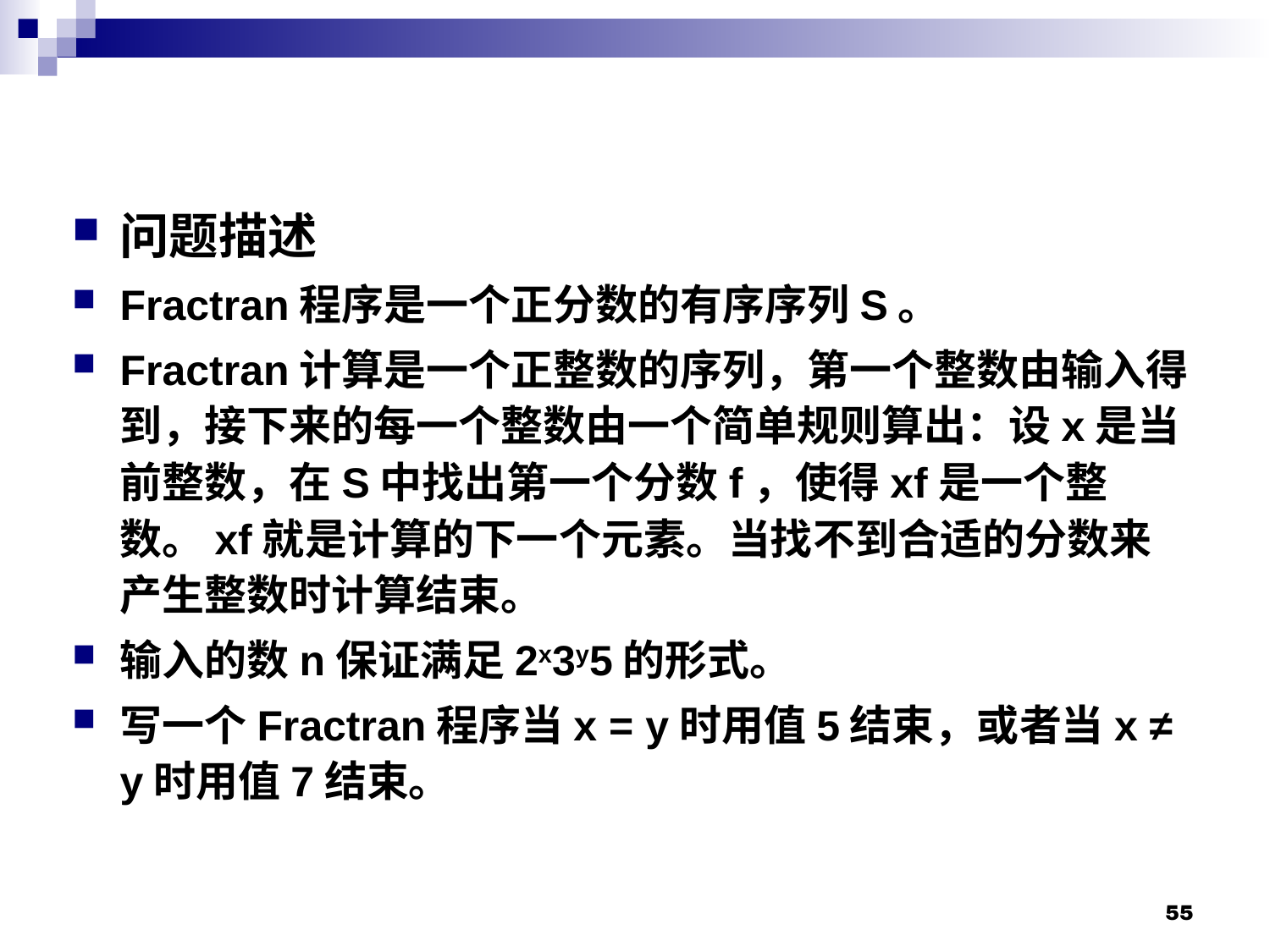

#
问题描述
Fractran程序是一个正分数的有序序列S。
Fractran计算是一个正整数的序列，第一个整数由输入得到，接下来的每一个整数由一个简单规则算出：设x是当前整数，在S中找出第一个分数f，使得xf是一个整数。xf就是计算的下一个元素。当找不到合适的分数来产生整数时计算结束。
输入的数n保证满足2x3y5的形式。
写一个Fractran程序当x = y时用值5结束，或者当x ≠ y时用值7结束。
55